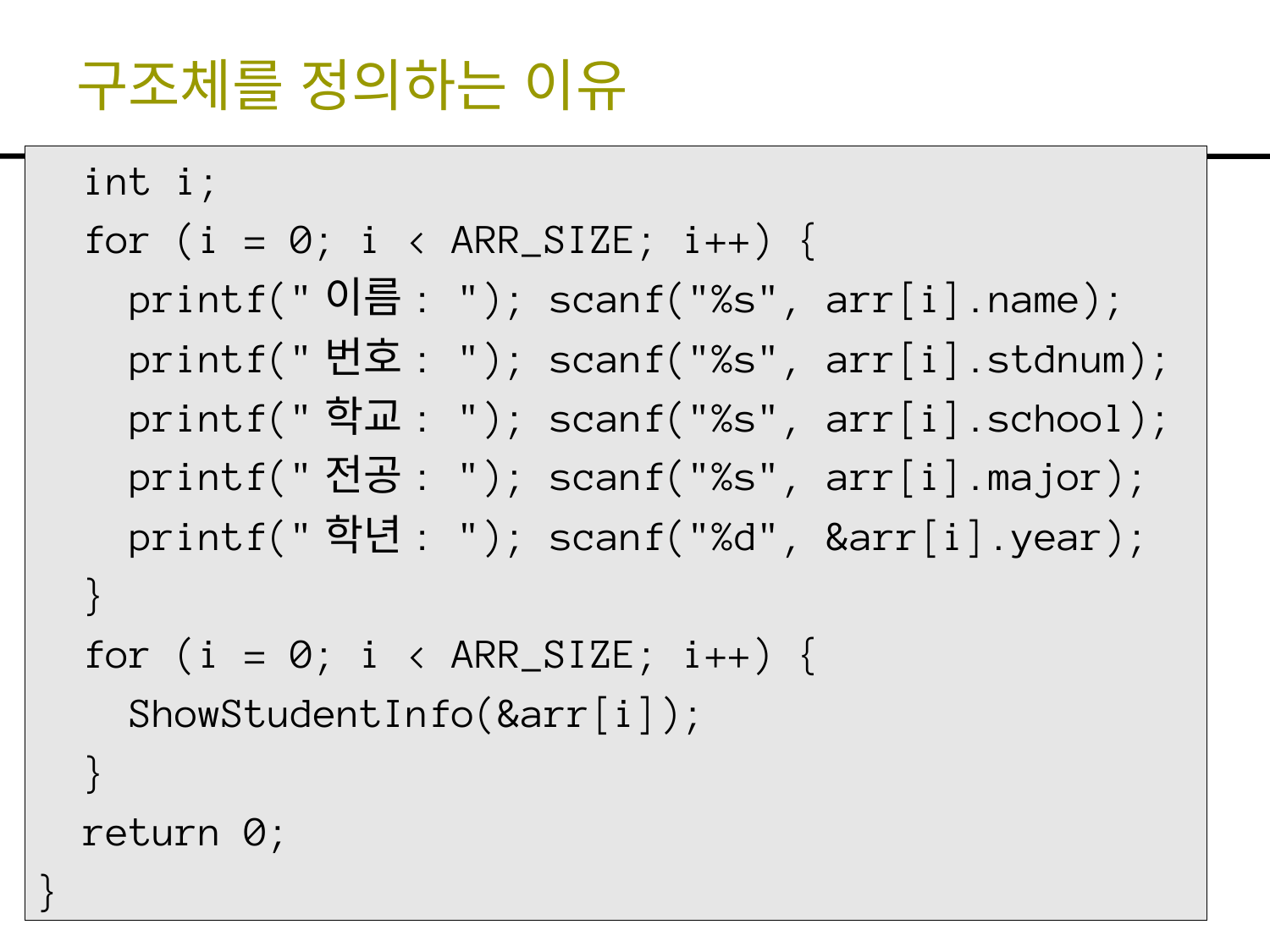

# 구조체를 정의하는 이유
  int i;
  for (i = 0; i < ARR_SIZE; i++) {
    printf("이름: "); scanf("%s", arr[i].name);
    printf("번호: "); scanf("%s", arr[i].stdnum);
    printf("학교: "); scanf("%s", arr[i].school);
    printf("전공: "); scanf("%s", arr[i].major);
    printf("학년: "); scanf("%d", &arr[i].year);
  }
  for (i = 0; i < ARR_SIZE; i++) {
    ShowStudentInfo(&arr[i]);
  }
  return 0;
}